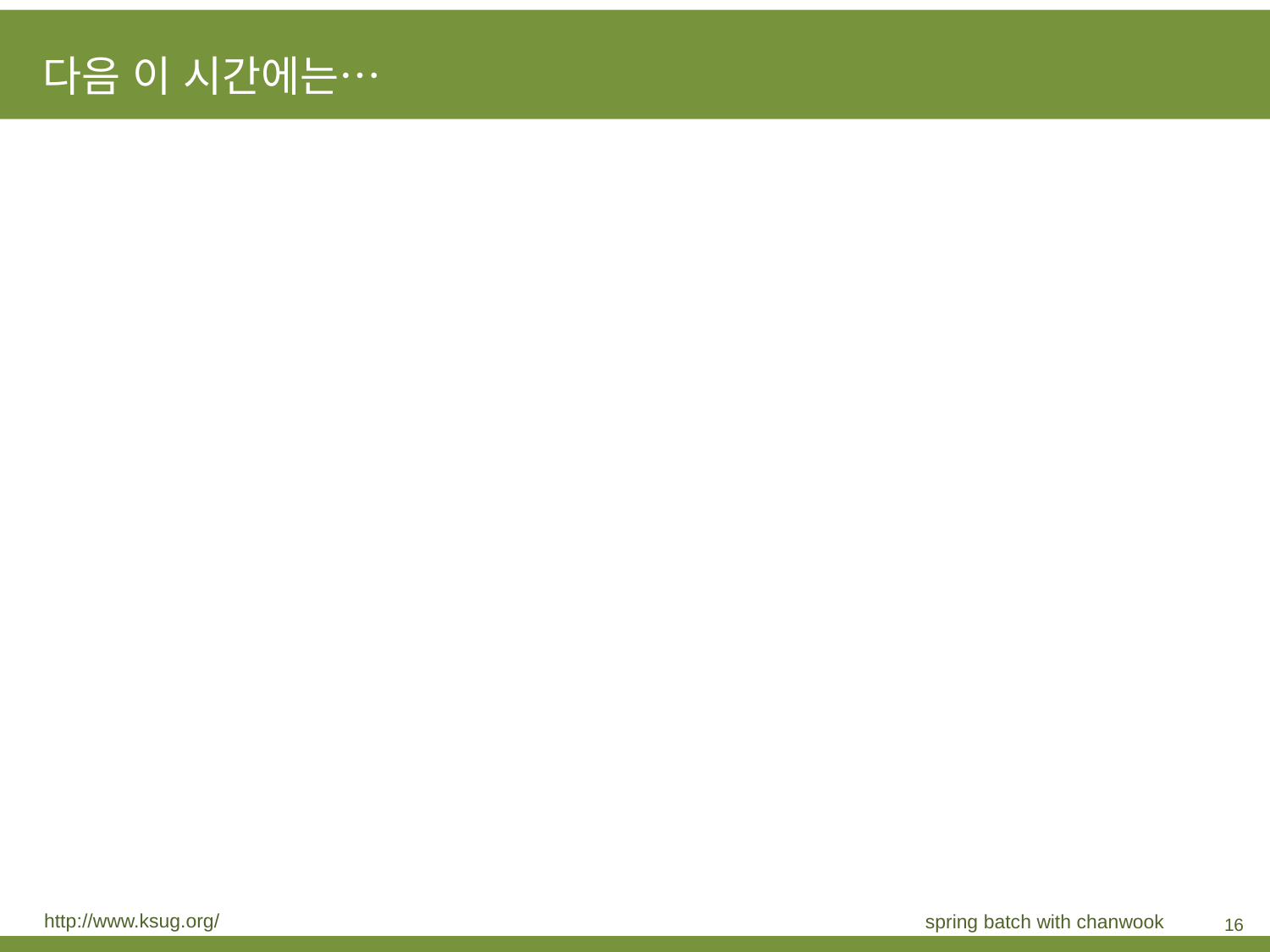

# 다음 이 시간에는…

http://www.ksug.org/
spring batch with chanwook
16